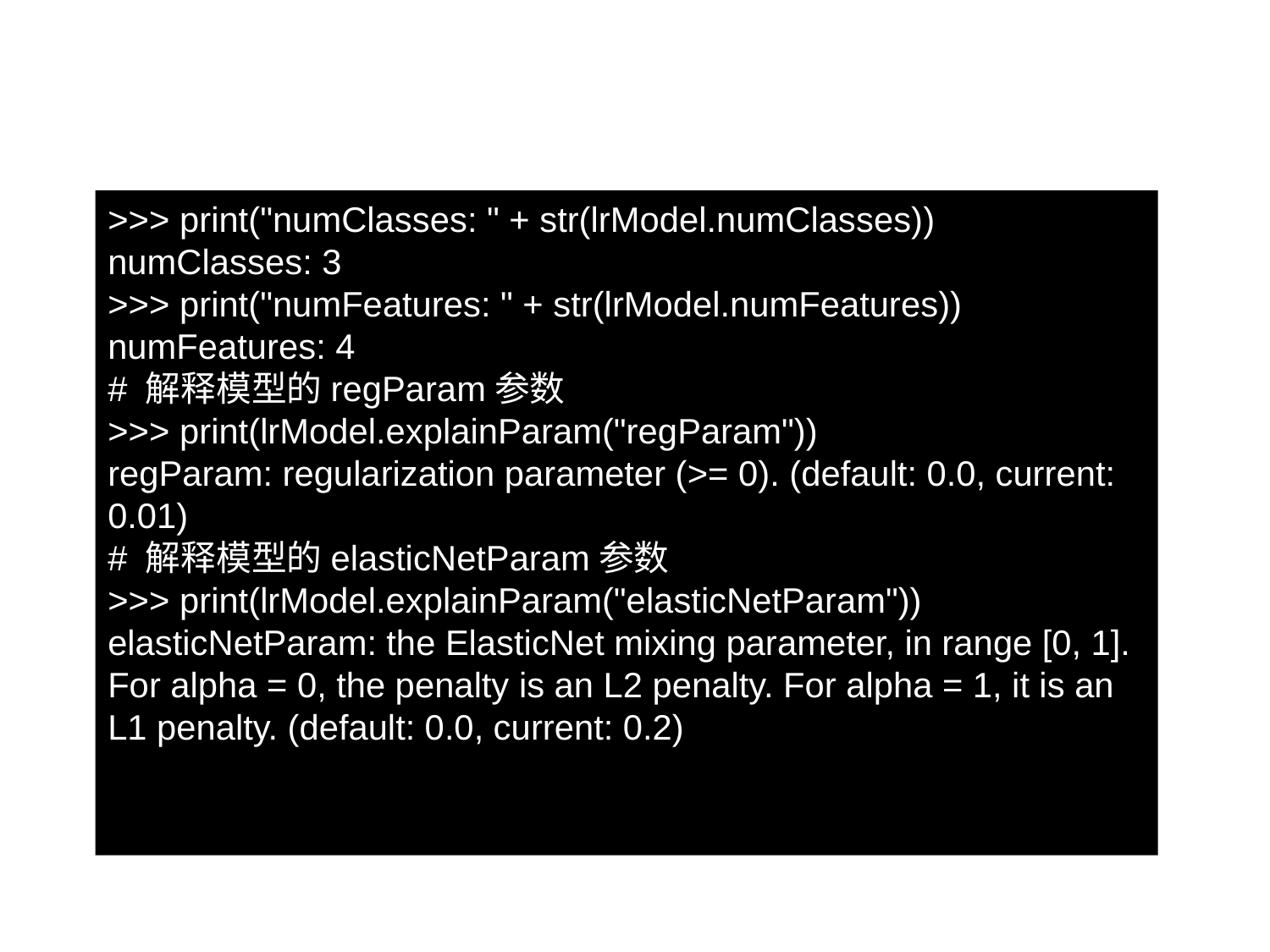

9.11.2 用交叉验证选择模型
>>> print("numClasses: " + str(lrModel.numClasses))
numClasses: 3
>>> print("numFeatures: " + str(lrModel.numFeatures))
numFeatures: 4
# 解释模型的regParam参数
>>> print(lrModel.explainParam("regParam"))
regParam: regularization parameter (>= 0). (default: 0.0, current: 0.01)
# 解释模型的elasticNetParam参数
>>> print(lrModel.explainParam("elasticNetParam"))
elasticNetParam: the ElasticNet mixing parameter, in range [0, 1]. For alpha = 0, the penalty is an L2 penalty. For alpha = 1, it is an L1 penalty. (default: 0.0, current: 0.2)